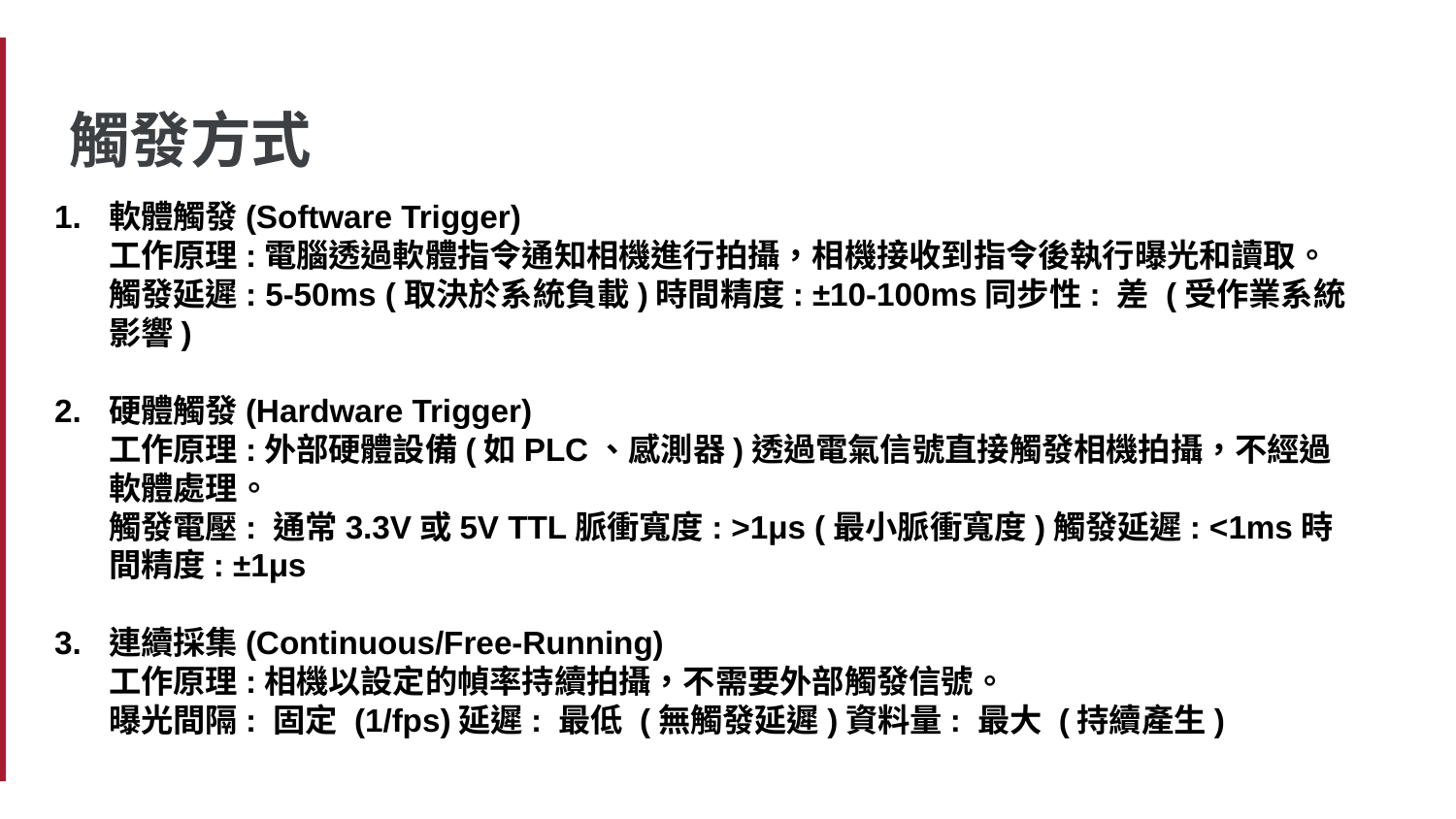

# 觸發方式
軟體觸發(Software Trigger)
工作原理:電腦透過軟體指令通知相機進行拍攝，相機接收到指令後執行曝光和讀取。
觸發延遲: 5-50ms (取決於系統負載)時間精度: ±10-100ms同步性: 差 (受作業系統影響)

硬體觸發(Hardware Trigger)
工作原理:外部硬體設備(如PLC、感測器)透過電氣信號直接觸發相機拍攝，不經過軟體處理。
觸發電壓: 通常3.3V或5V TTL脈衝寬度: >1μs (最小脈衝寬度)觸發延遲: <1ms時間精度: ±1μs
連續採集(Continuous/Free-Running)
工作原理:相機以設定的幀率持續拍攝，不需要外部觸發信號。
曝光間隔: 固定 (1/fps)延遲: 最低 (無觸發延遲)資料量: 最大 (持續產生)